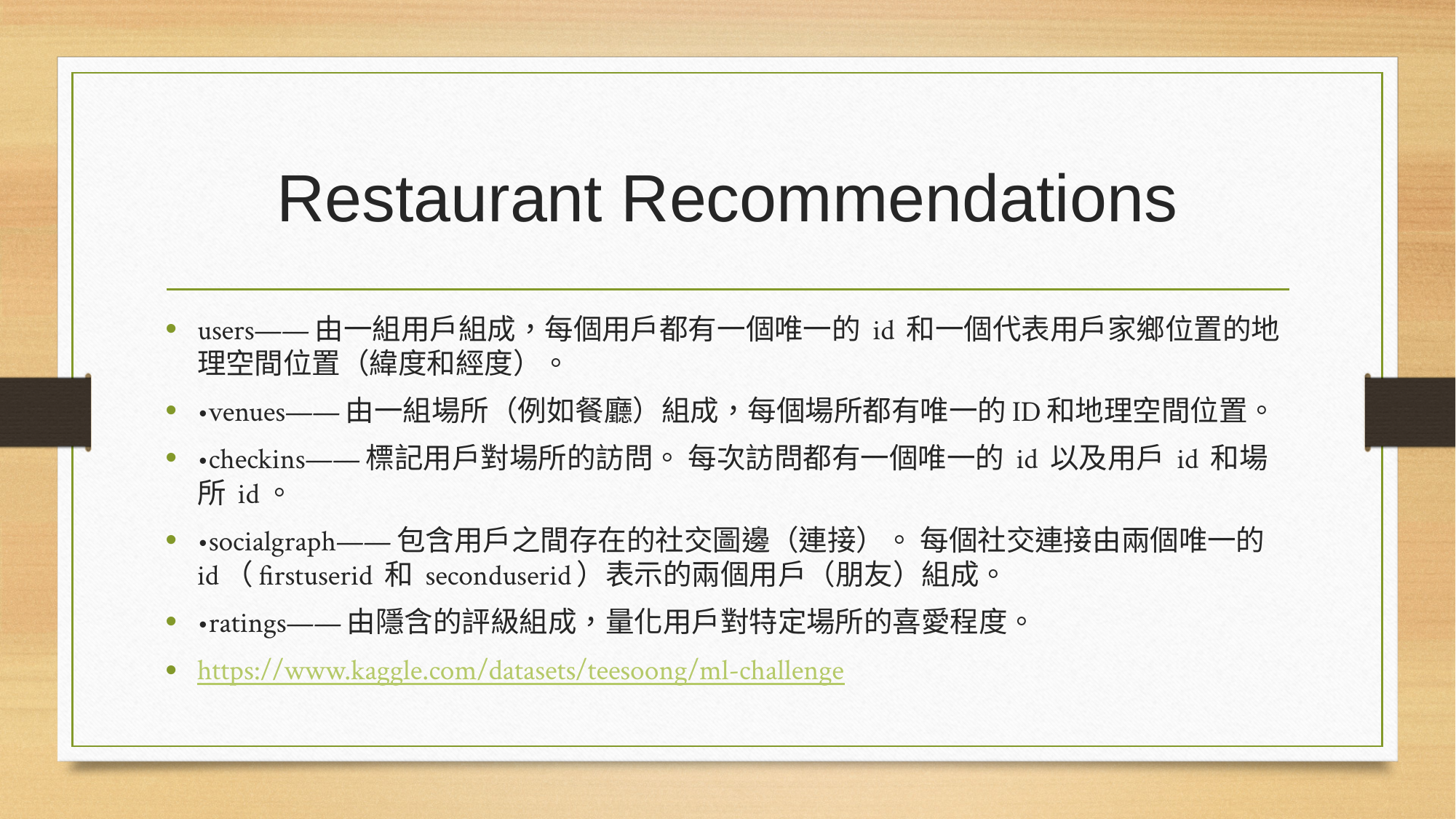

# Restaurant Recommendations
users——由一組用戶組成，每個用戶都有一個唯一的 id 和一個代表用戶家鄉位置的地理空間位置（緯度和經度）。
•venues——由一組場所（例如餐廳）組成，每個場所都有唯一的ID和地理空間位置。
•checkins——標記用戶對場所的訪問。 每次訪問都有一個唯一的 id 以及用戶 id 和場所 id。
•socialgraph——包含用戶之間存在的社交圖邊（連接）。 每個社交連接由兩個唯一的 id（firstuserid 和 seconduserid）表示的兩個用戶（朋友）組成。
•ratings——由隱含的評級組成，量化用戶對特定場所的喜愛程度。
https://www.kaggle.com/datasets/teesoong/ml-challenge